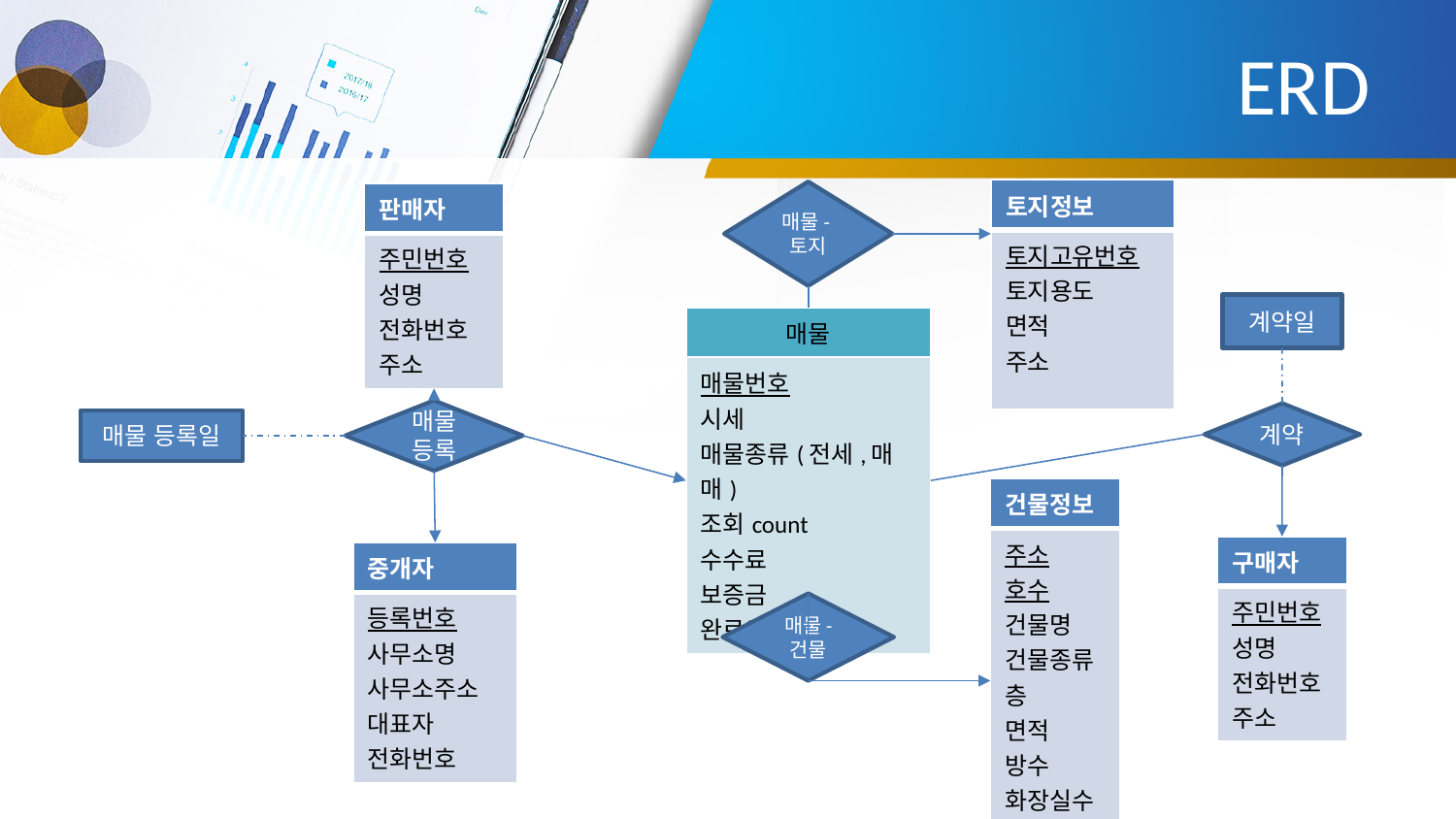

# ERD
| 토지정보 |
| --- |
| 토지고유번호 토지용도 면적 주소 |
매물-토지
| 판매자 |
| --- |
| 주민번호 성명 전화번호 주소 |
계약일
| 매물 |
| --- |
| 매물번호 시세 매물종류(전세,매매) 조회count 수수료 보증금 완료여부 |
매물등록
계약
매물 등록일
| 건물정보 |
| --- |
| 주소 호수 건물명 건물종류 층 면적 방수 화장실수 준공년도 |
| 구매자 |
| --- |
| 주민번호 성명 전화번호 주소 |
| 중개자 |
| --- |
| 등록번호 사무소명 사무소주소 대표자 전화번호 |
매물-
건물